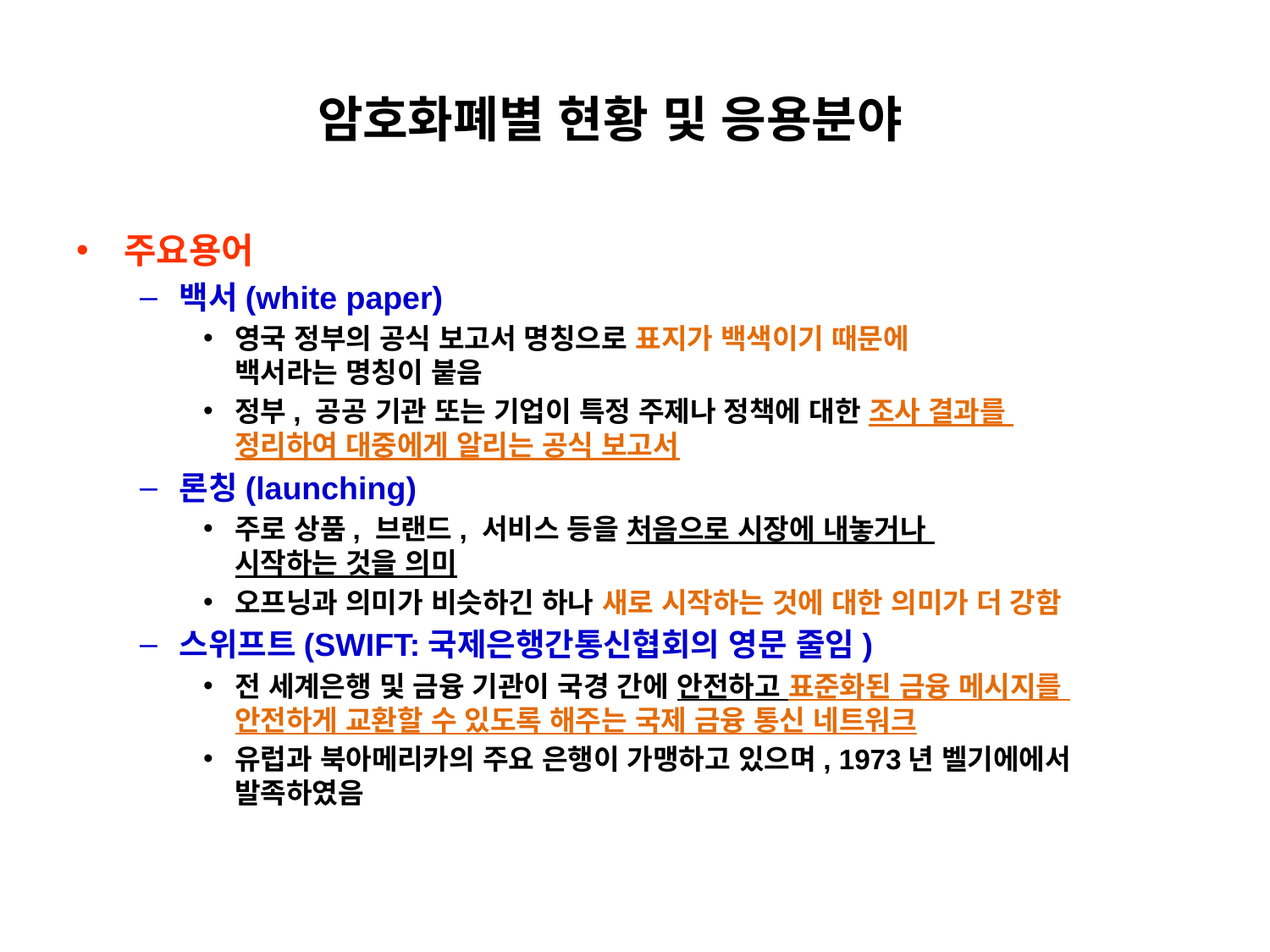

# 암호화폐별 현황 및 응용분야
주요용어
백서(white paper)
영국 정부의 공식 보고서 명칭으로 표지가 백색이기 때문에
백서라는 명칭이 붙음
정부, 공공 기관 또는 기업이 특정 주제나 정책에 대한 조사 결과를
정리하여 대중에게 알리는 공식 보고서
론칭(launching)
주로 상품, 브랜드, 서비스 등을 처음으로 시장에 내놓거나
시작하는 것을 의미
오프닝과 의미가 비슷하긴 하나 새로 시작하는 것에 대한 의미가 더 강함
스위프트(SWIFT:국제은행간통신협회의 영문 줄임)
전 세계은행 및 금융 기관이 국경 간에 안전하고 표준화된 금융 메시지를
안전하게 교환할 수 있도록 해주는 국제 금융 통신 네트워크
유럽과 북아메리카의 주요 은행이 가맹하고 있으며, 1973년 벨기에에서
발족하였음